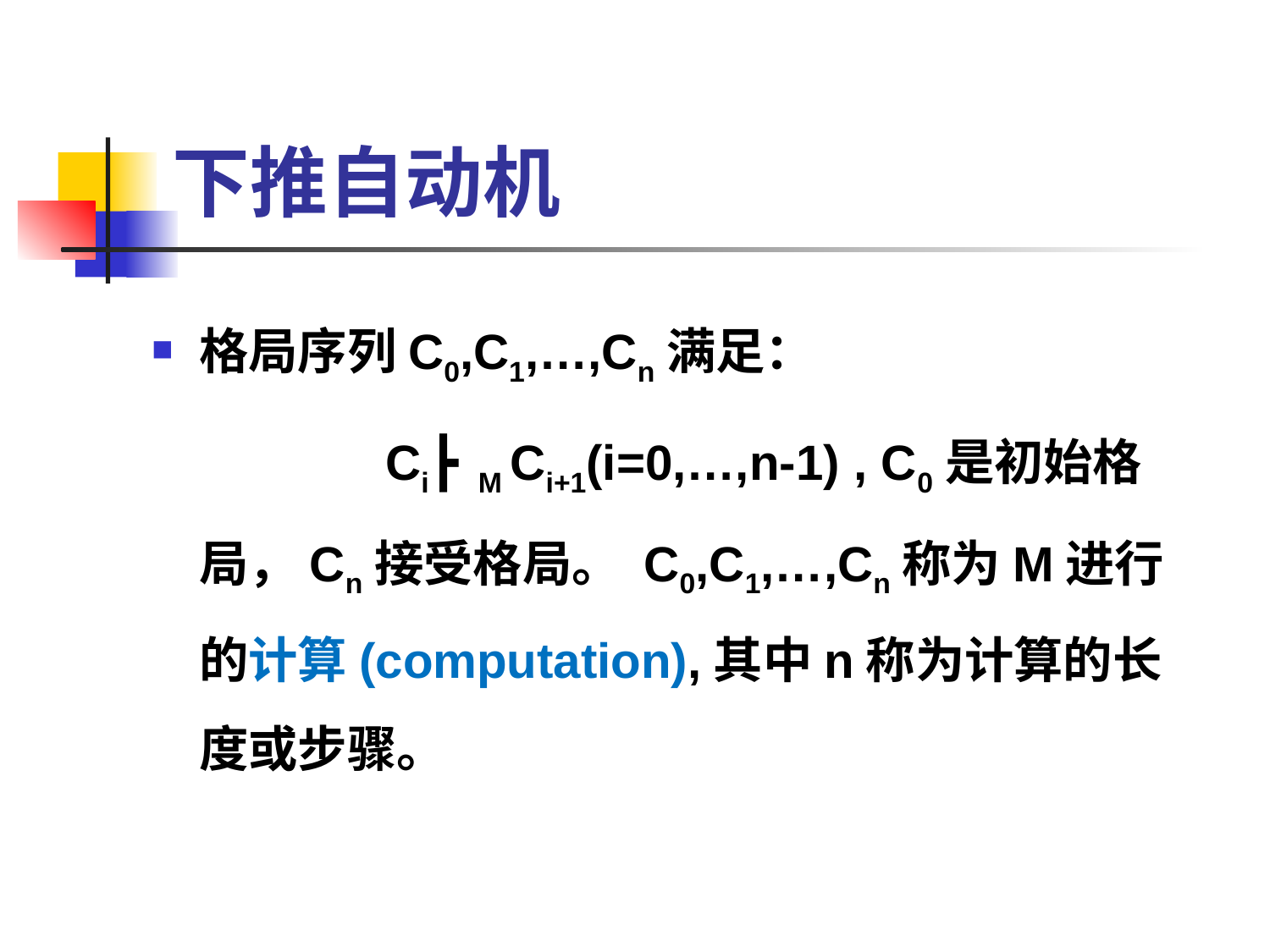

# 下推自动机
格局序列C0,C1,…,Cn满足：
                 Ci┣M Ci+1(i=0,…,n-1) , C0是初始格局，Cn接受格局。 C0,C1,…,Cn称为M进行的计算(computation),其中n称为计算的长度或步骤。